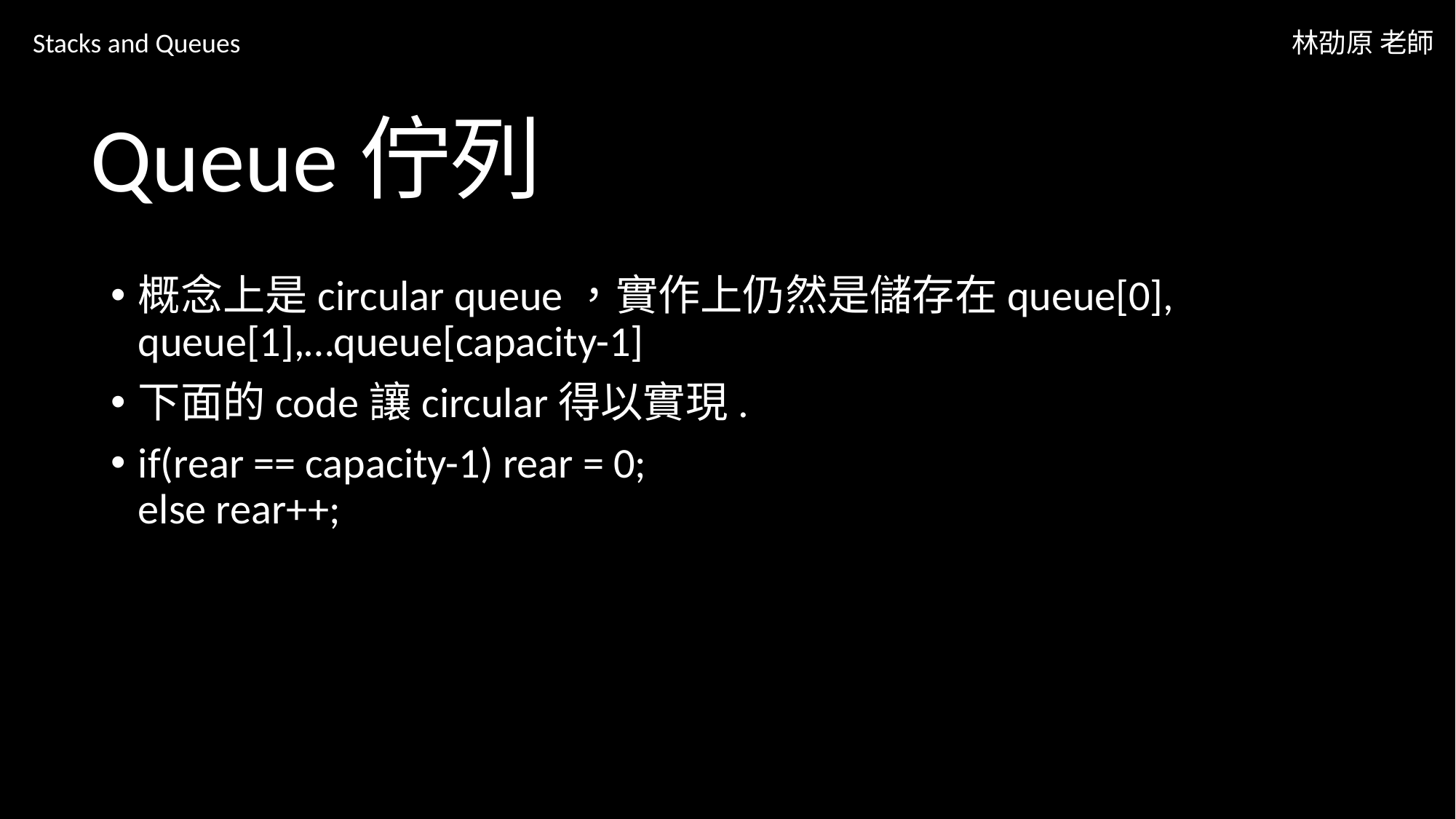

Stacks and Queues
林劭原 老師
# Queue佇列
概念上是circular queue，實作上仍然是儲存在queue[0], queue[1],…queue[capacity-1]
下面的code讓circular得以實現.
if(rear == capacity-1) rear = 0;
else rear++;